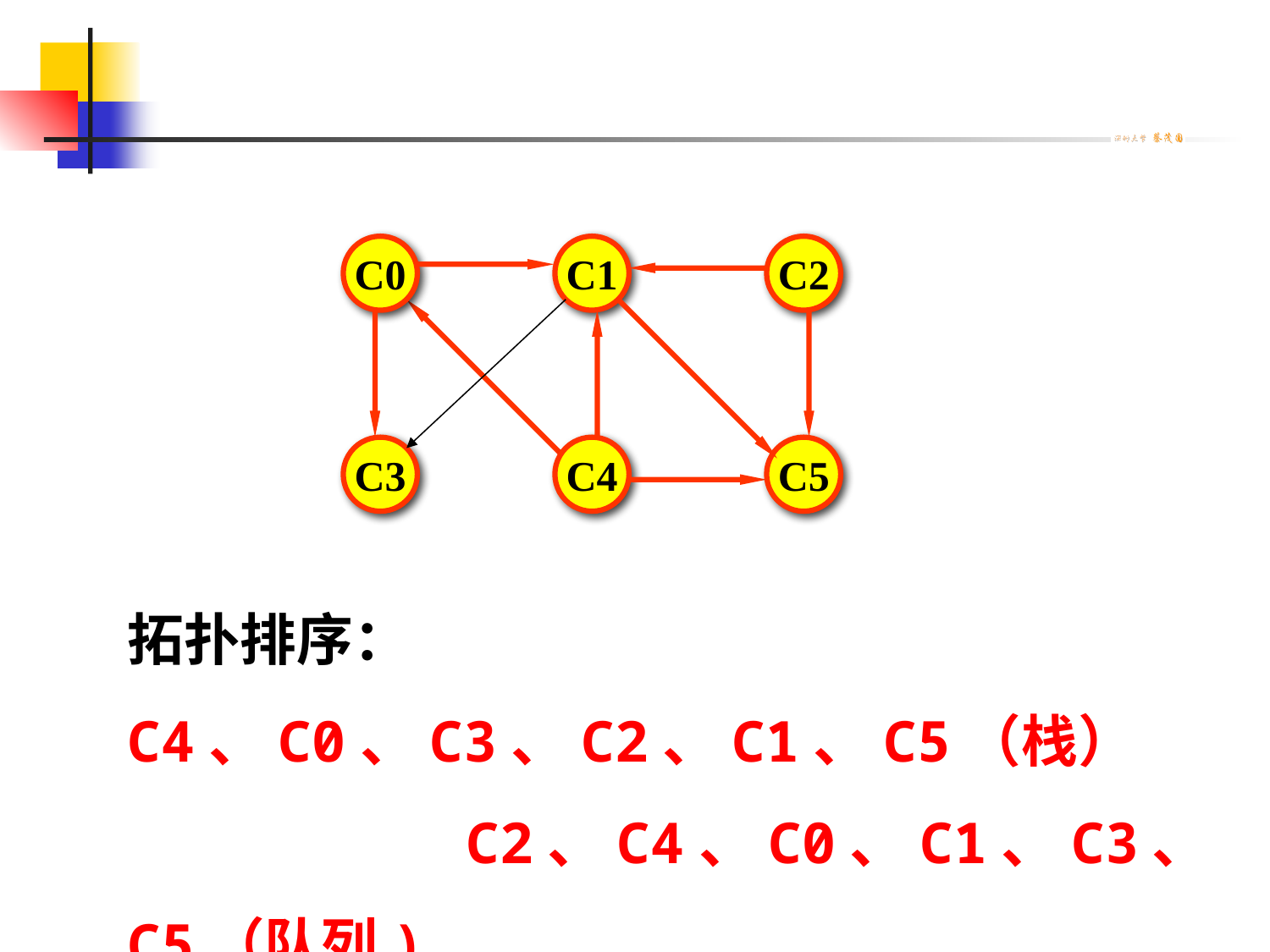

C0
C1
C2

C3
C4
C5

拓扑排序：C4、C0、C3、C2、C1、C5（栈）
          C2、C4、C0、C1、C3、C5（队列)